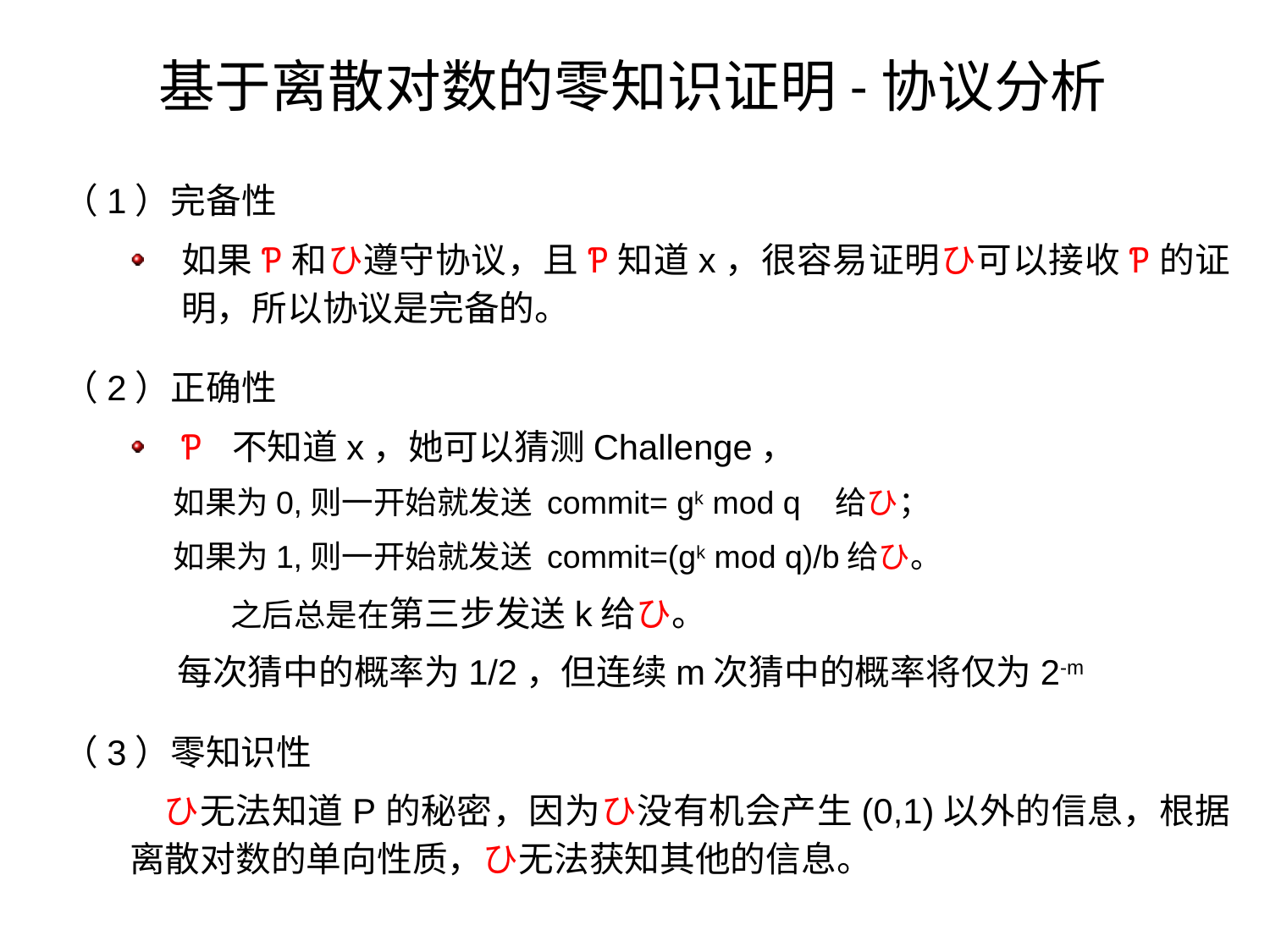

基于离散对数的零知识证明-协议分析
（1）完备性
如果Ƥ和ひ遵守协议，且Ƥ知道x，很容易证明ひ可以接收Ƥ的证明，所以协议是完备的。
（2）正确性
Ƥ 不知道x，她可以猜测Challenge，
     如果为0,则一开始就发送 commit= gk mod q   给ひ；
     如果为1,则一开始就发送 commit=(gk mod q)/b给ひ。
             之后总是在第三步发送k给ひ。
     每次猜中的概率为1/2，但连续m次猜中的概率将仅为2-m
（3）零知识性
   ひ无法知道P的秘密，因为ひ没有机会产生(0,1)以外的信息，根据离散对数的单向性质，ひ无法获知其他的信息。